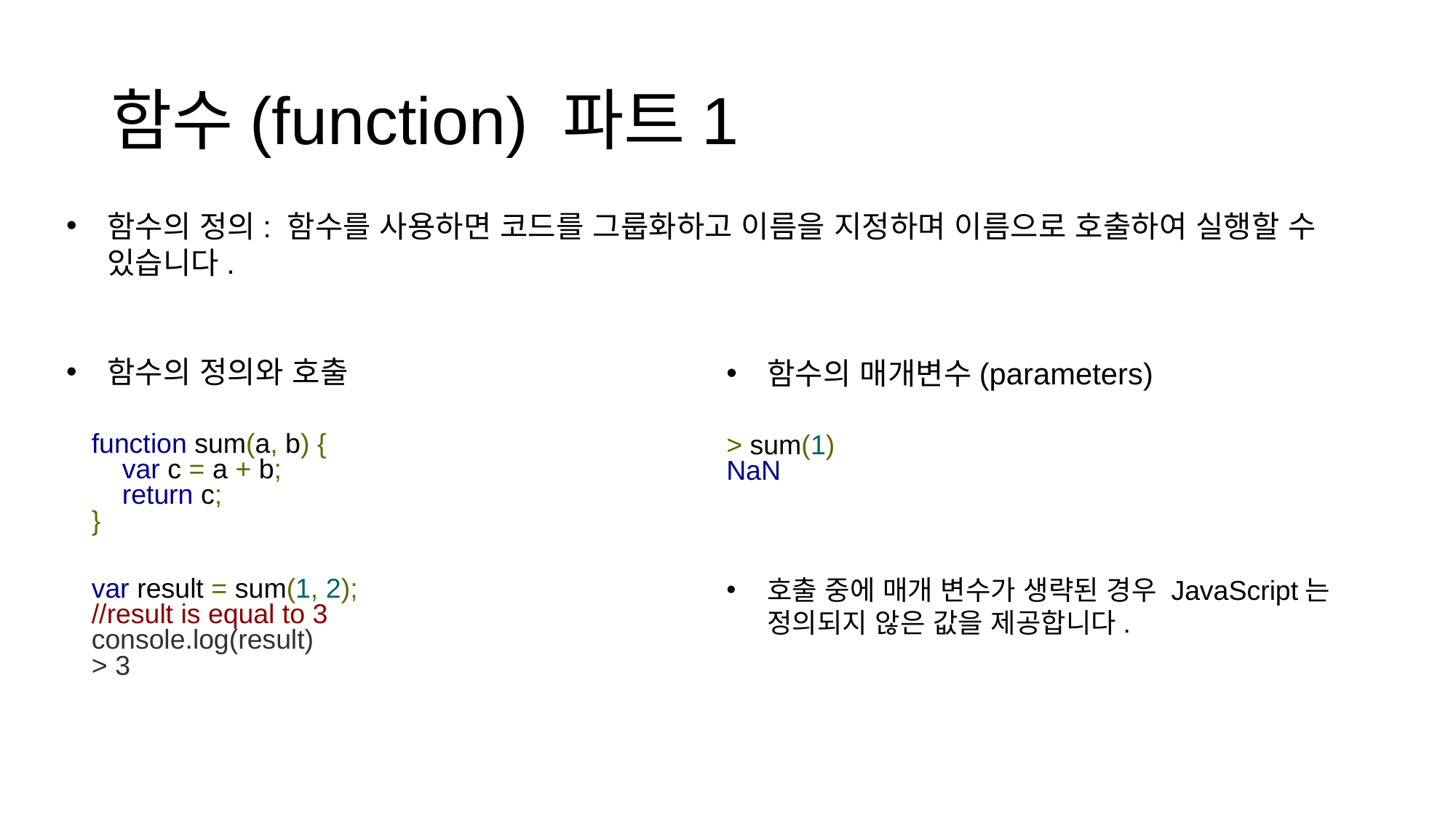

# 함수(function) 파트1
함수의 정의: 함수를 사용하면 코드를 그룹화하고 이름을 지정하며 이름으로 호출하여 실행할 수 있습니다.

함수의 정의와 호출
함수의 매개변수(parameters)

호출 중에 매개 변수가 생략된 경우 JavaScript는 정의되지 않은 값을 제공합니다.
function sum(a, b) {
    var c = a + b;
    return c;
}
> sum(1)
NaN
var result = sum(1, 2);
//result is equal to 3
console.log(result)
> 3